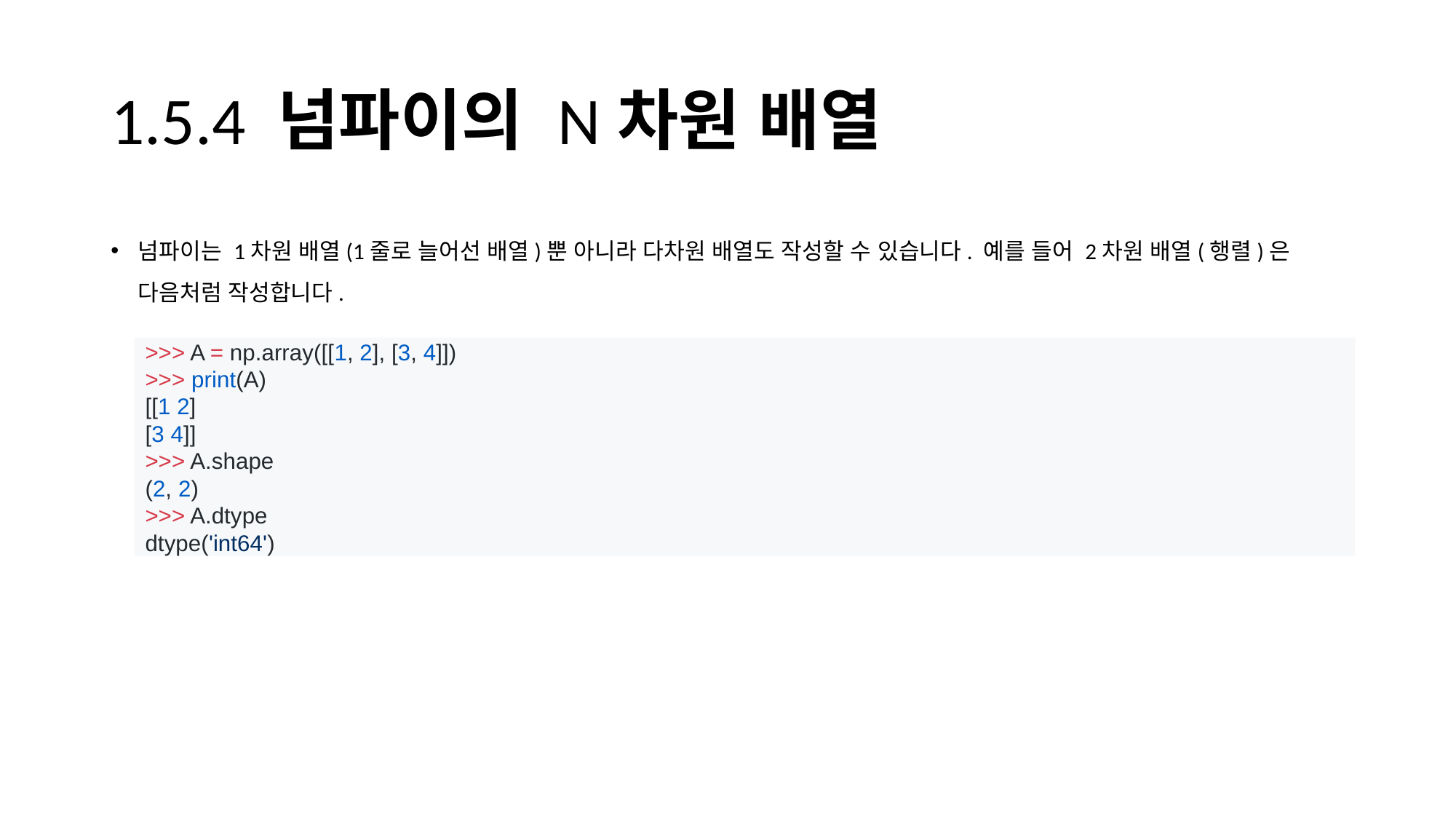

# 1.5.4 넘파이의 N차원 배열
넘파이는 1차원 배열(1줄로 늘어선 배열)뿐 아니라 다차원 배열도 작성할 수 있습니다. 예를 들어 2차원 배열(행렬)은 다음처럼 작성합니다.
>>> A = np.array([[1, 2], [3, 4]])
>>> print(A)
[[1 2]
[3 4]]
>>> A.shape
(2, 2)
>>> A.dtype
dtype('int64')